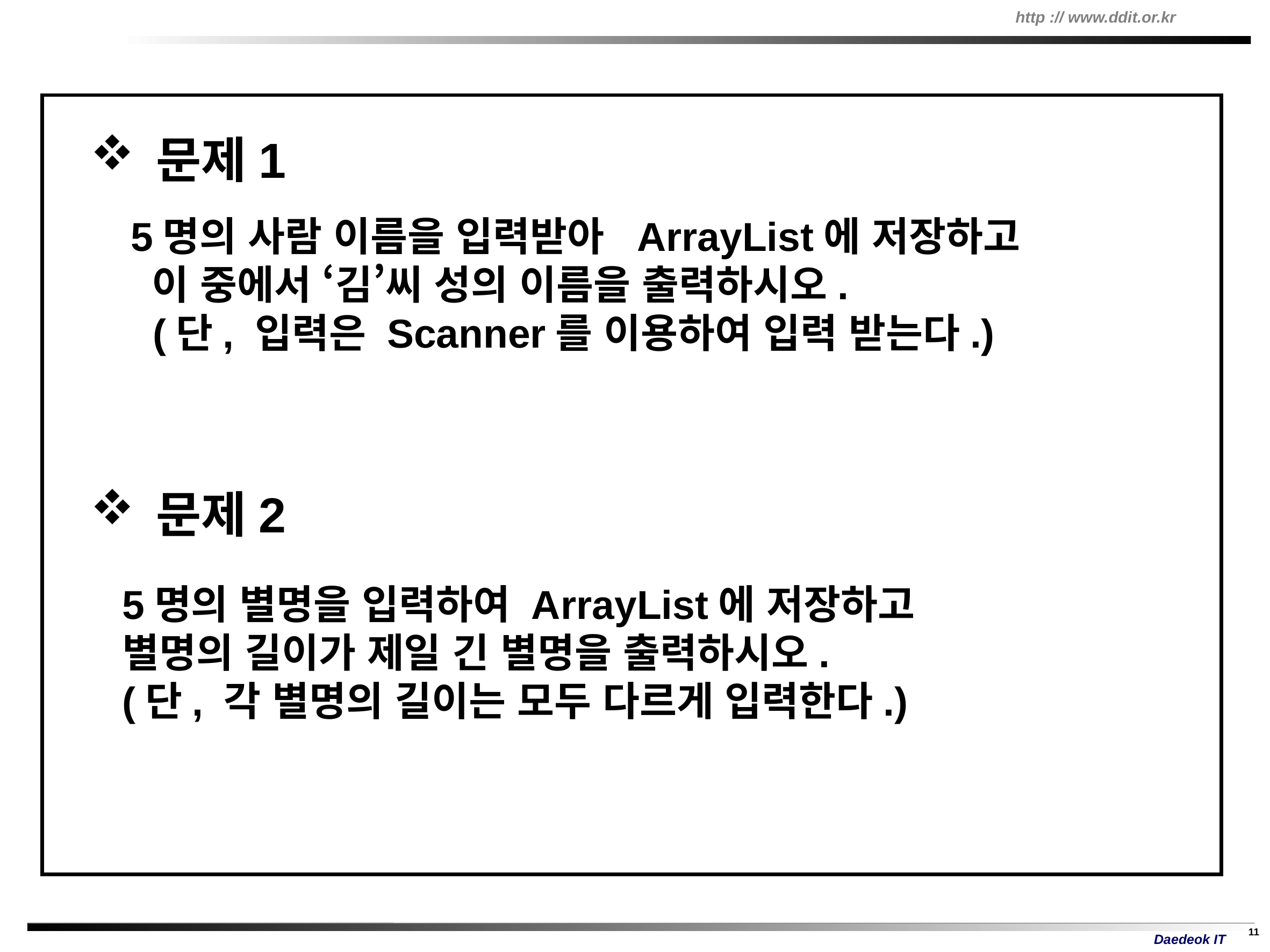

문제1

문제2

5명의 사람 이름을 입력받아  ArrayList에 저장하고
 이 중에서 ‘김’씨 성의 이름을 출력하시오.
  (단, 입력은 Scanner를 이용하여 입력 받는다.)
5명의 별명을 입력하여 ArrayList에 저장하고
별명의 길이가 제일 긴 별명을 출력하시오.
(단, 각 별명의 길이는 모두 다르게 입력한다.)